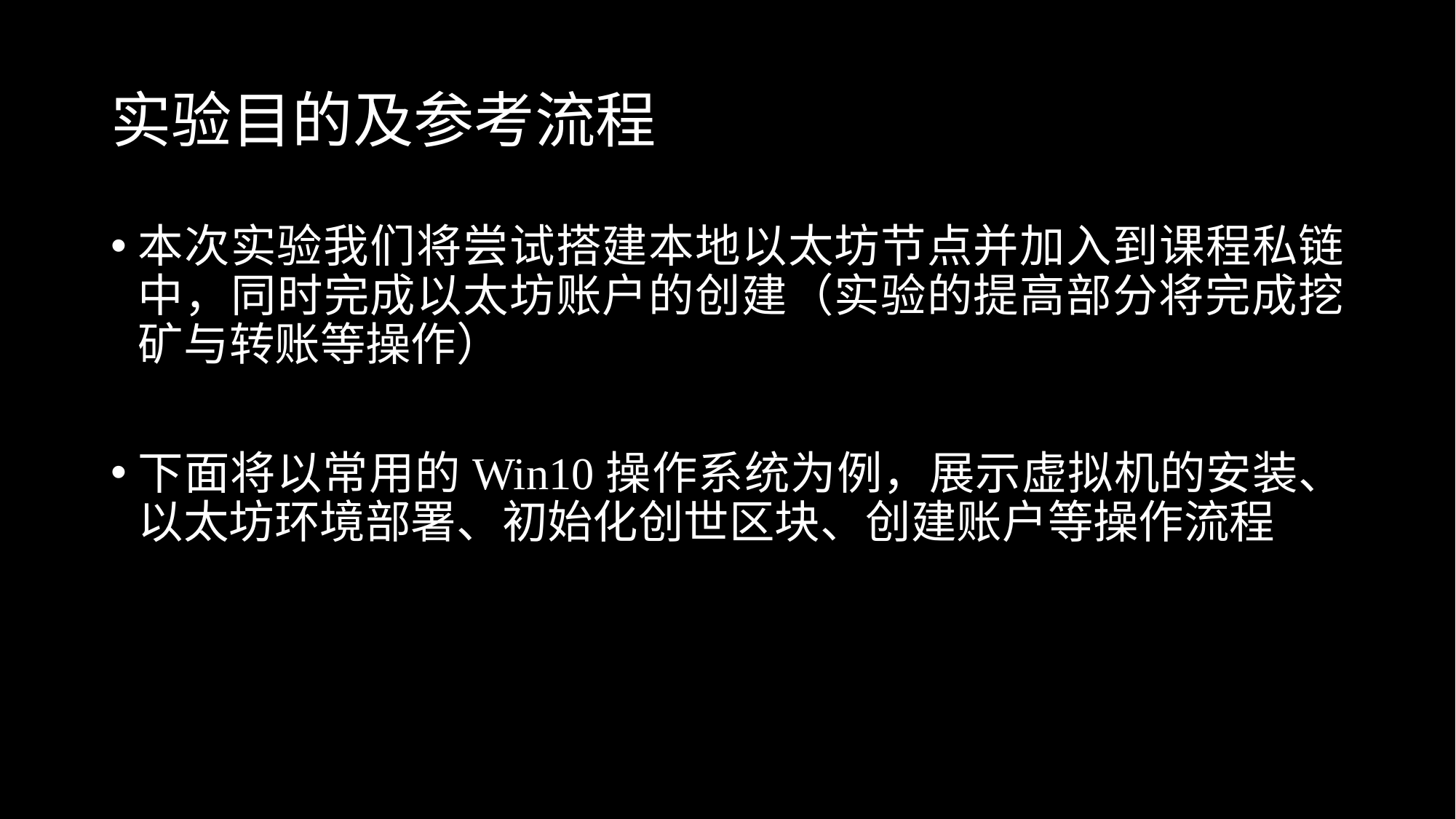

# 实验目的及参考流程
本次实验我们将尝试搭建本地以太坊节点并加入到课程私链中，同时完成以太坊账户的创建（实验的提高部分将完成挖矿与转账等操作）

下面将以常用的Win10操作系统为例，展示虚拟机的安装、以太坊环境部署、初始化创世区块、创建账户等操作流程